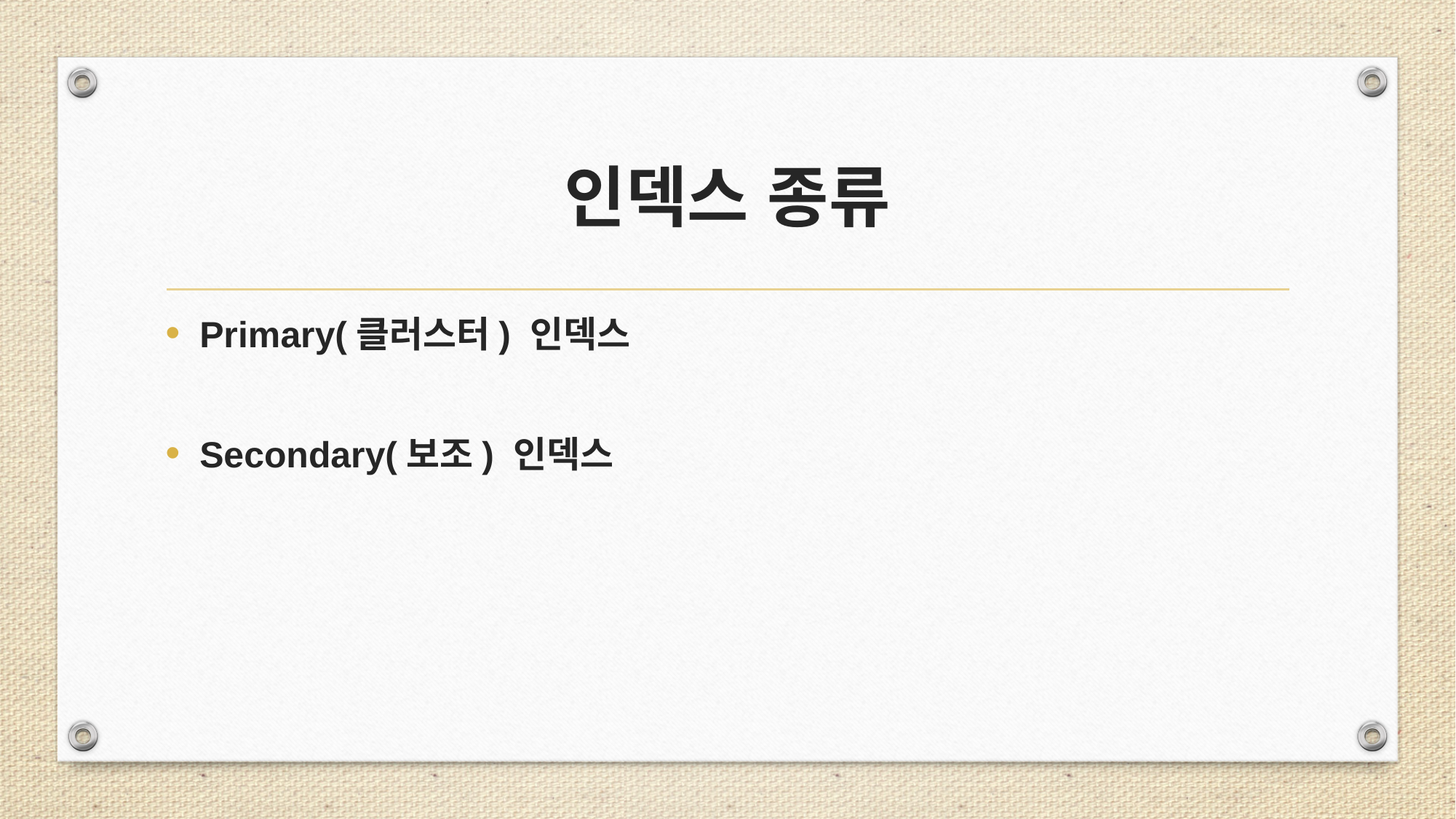

# 인덱스 종류
Primary(클러스터) 인덱스

Secondary(보조) 인덱스